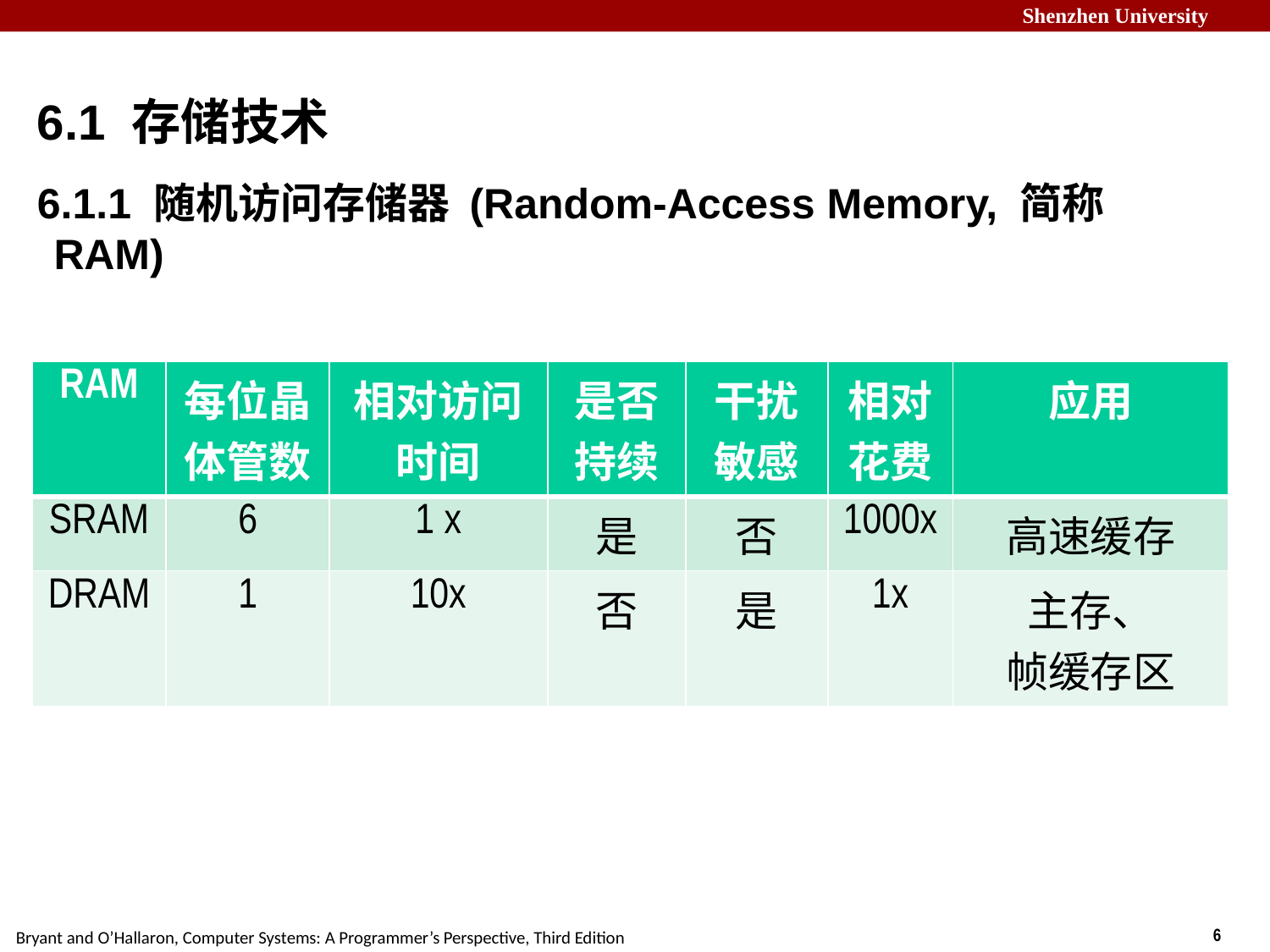

6.1 存储技术
# 6.1.1 随机访问存储器 (Random-Access Memory, 简称RAM)
| RAM | 每位晶体管数 | 相对访问时间 | 是否持续 | 干扰敏感 | 相对花费 | 应用 |
| --- | --- | --- | --- | --- | --- | --- |
| SRAM | 6 | 1 x | 是 | 否 | 1000x | 高速缓存 |
| DRAM | 1 | 10x | 否 | 是 | 1x | 主存、 帧缓存区 |